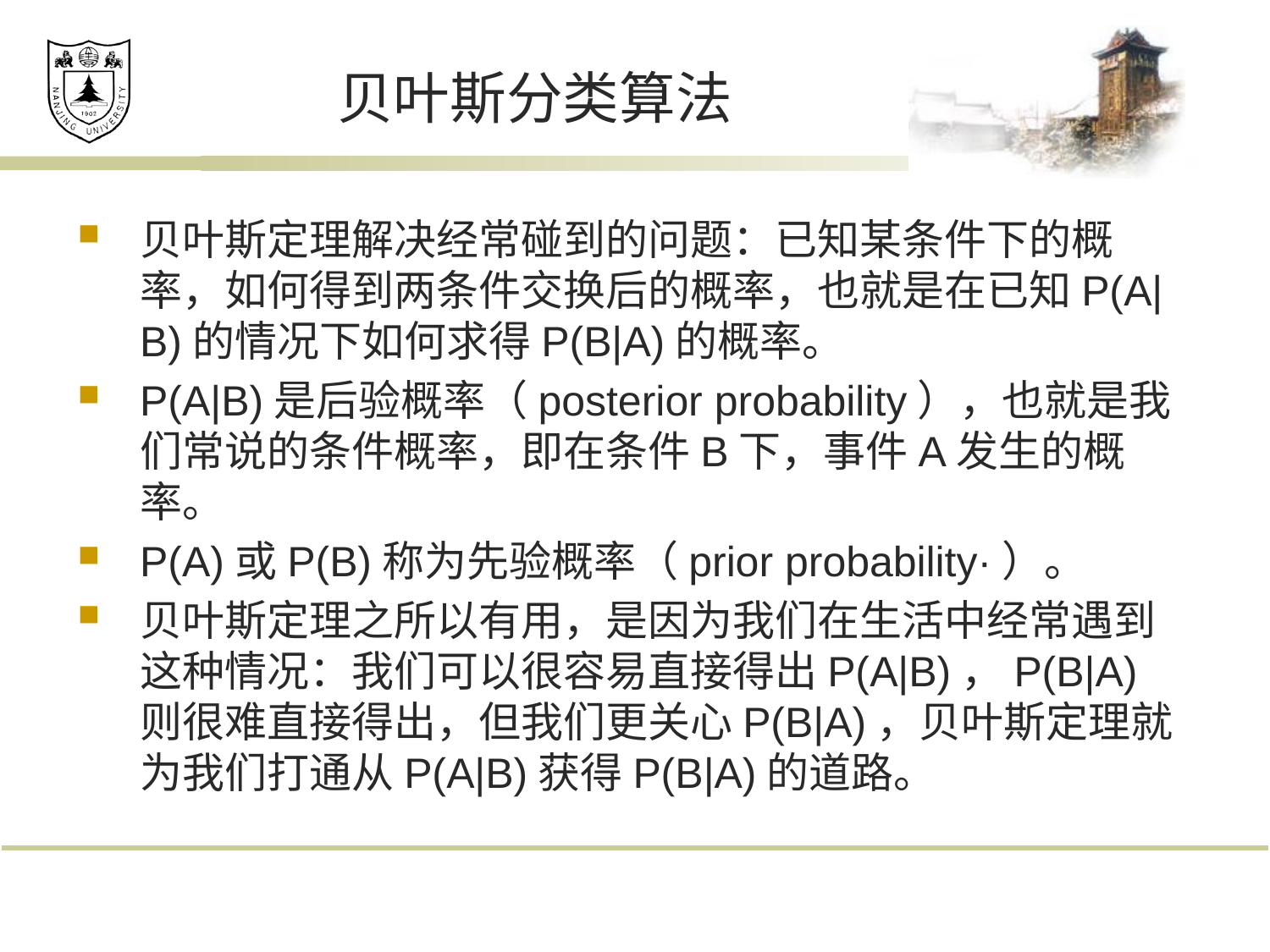

# 贝叶斯分类算法
贝叶斯定理解决经常碰到的问题：已知某条件下的概率，如何得到两条件交换后的概率，也就是在已知P(A|B)的情况下如何求得P(B|A)的概率。
P(A|B)是后验概率（posterior probability），也就是我们常说的条件概率，即在条件B下，事件A发生的概率。
P(A)或P(B)称为先验概率（prior probability·）。
贝叶斯定理之所以有用，是因为我们在生活中经常遇到这种情况：我们可以很容易直接得出P(A|B)，P(B|A)则很难直接得出，但我们更关心P(B|A)，贝叶斯定理就为我们打通从P(A|B)获得P(B|A)的道路。